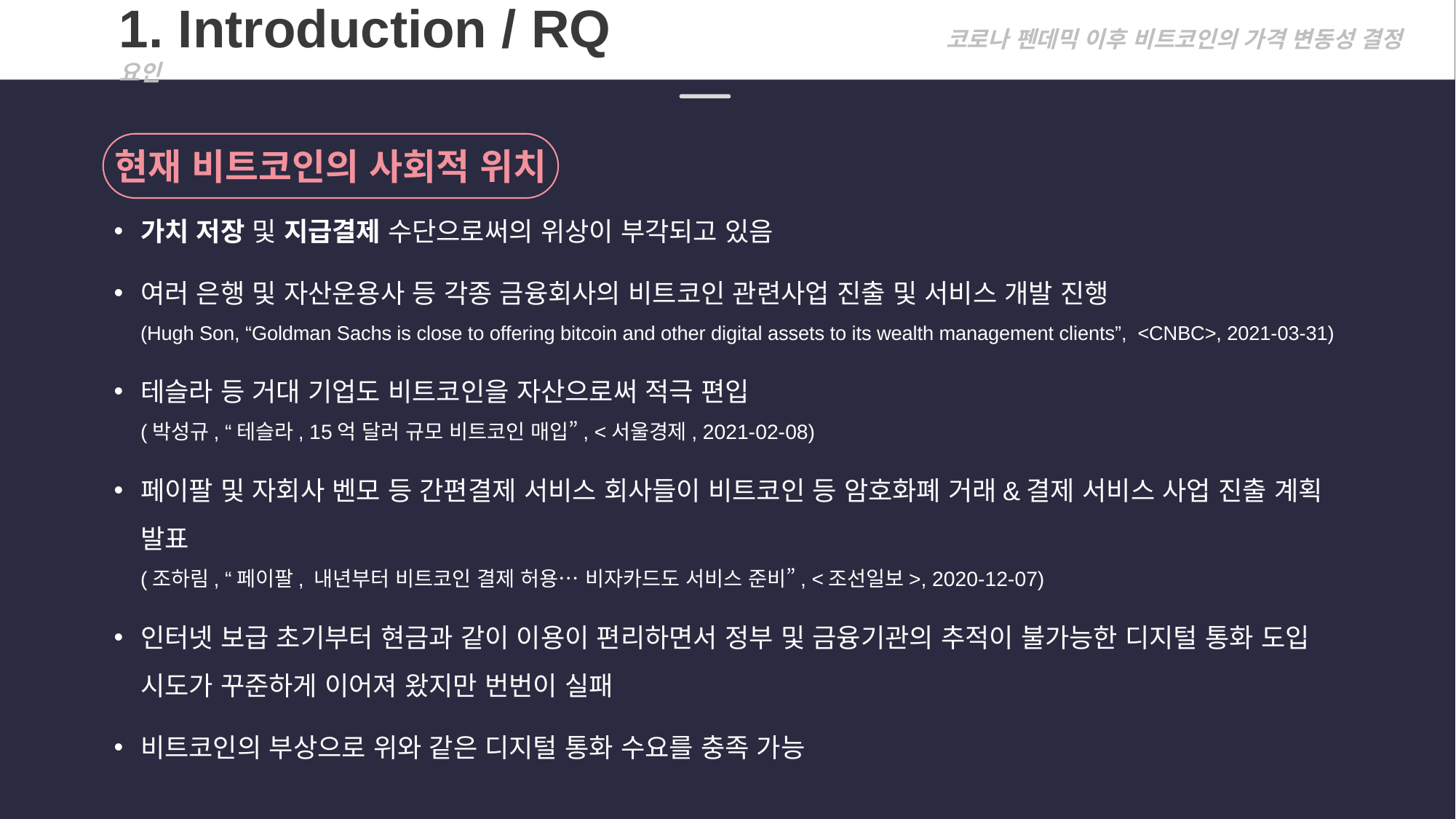

1. Introduction / RQ			         코로나 펜데믹 이후 비트코인의 가격 변동성 결정 요인

현재 비트코인의 사회적 위치
가치 저장 및 지급결제 수단으로써의 위상이 부각되고 있음
여러 은행 및 자산운용사 등 각종 금융회사의 비트코인 관련사업 진출 및 서비스 개발 진행
(Hugh Son, “Goldman Sachs is close to offering bitcoin and other digital assets to its wealth management clients”,  <CNBC>, 2021-03-31)
테슬라 등 거대 기업도 비트코인을 자산으로써 적극 편입
(박성규, “테슬라, 15억 달러 규모 비트코인 매입”, <서울경제, 2021-02-08)
페이팔 및 자회사 벤모 등 간편결제 서비스 회사들이 비트코인 등 암호화폐 거래&결제 서비스 사업 진출 계획 발표
(조하림, “페이팔, 내년부터 비트코인 결제 허용… 비자카드도 서비스 준비”, <조선일보>, 2020-12-07)
인터넷 보급 초기부터 현금과 같이 이용이 편리하면서 정부 및 금융기관의 추적이 불가능한 디지털 통화 도입 시도가 꾸준하게 이어져 왔지만 번번이 실패
비트코인의 부상으로 위와 같은 디지털 통화 수요를 충족 가능